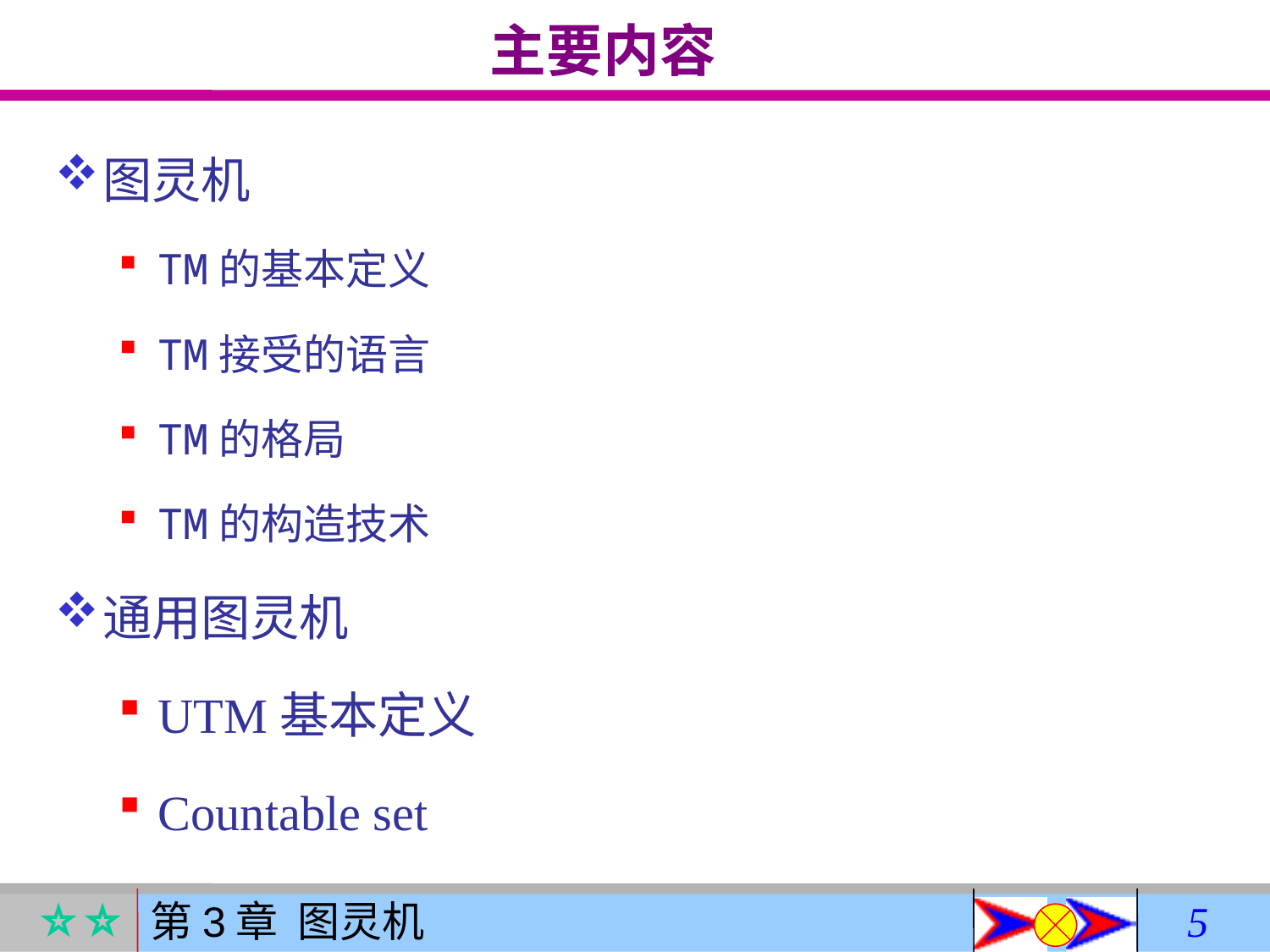

# 主要内容
图灵机
TM的基本定义
TM接受的语言
TM的格局
TM的构造技术
通用图灵机
UTM基本定义
Countable set